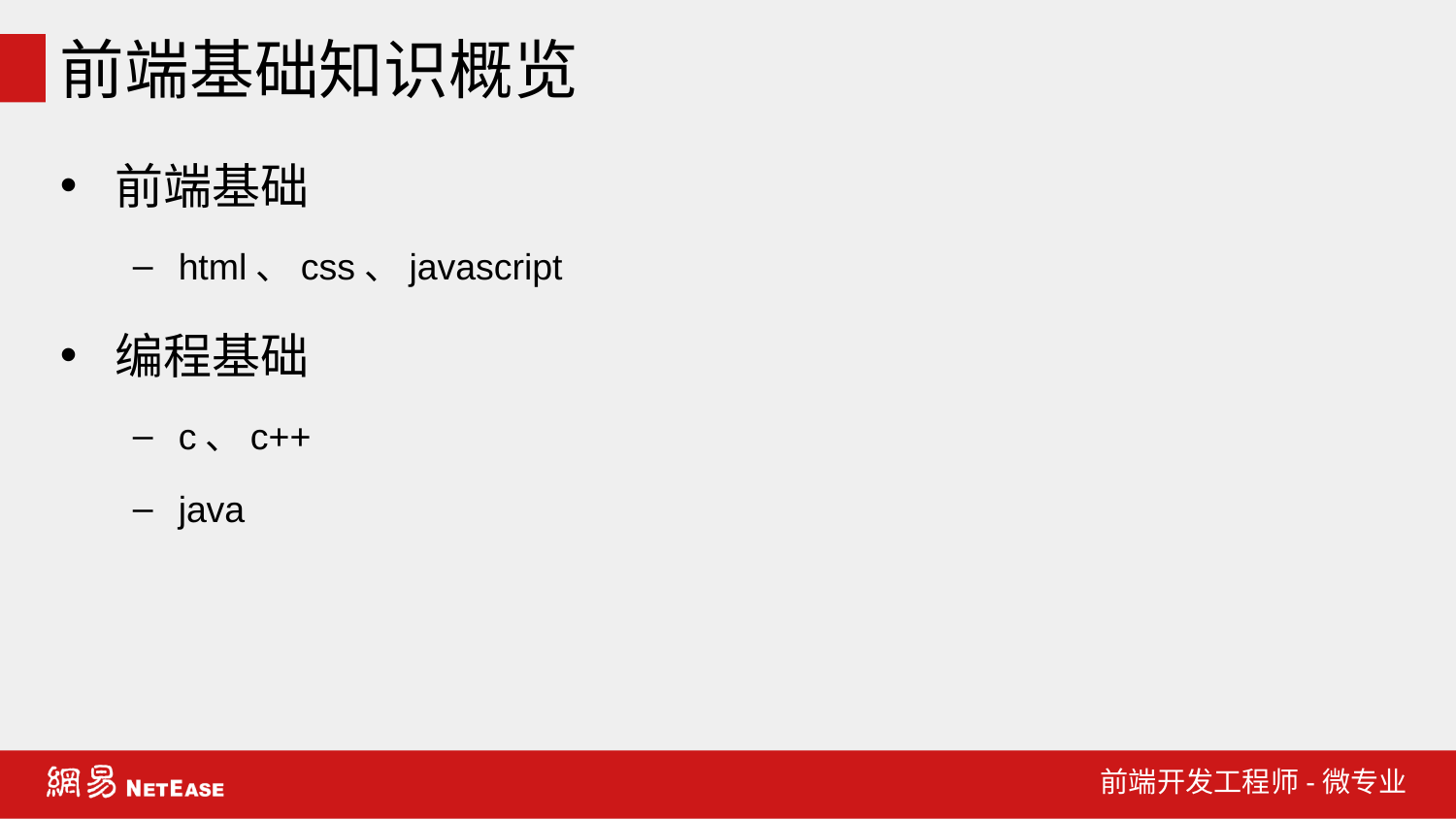

# 前端基础知识概览
前端基础
html、css、javascript
编程基础
c、c++
java

前端开发工程师-微专业